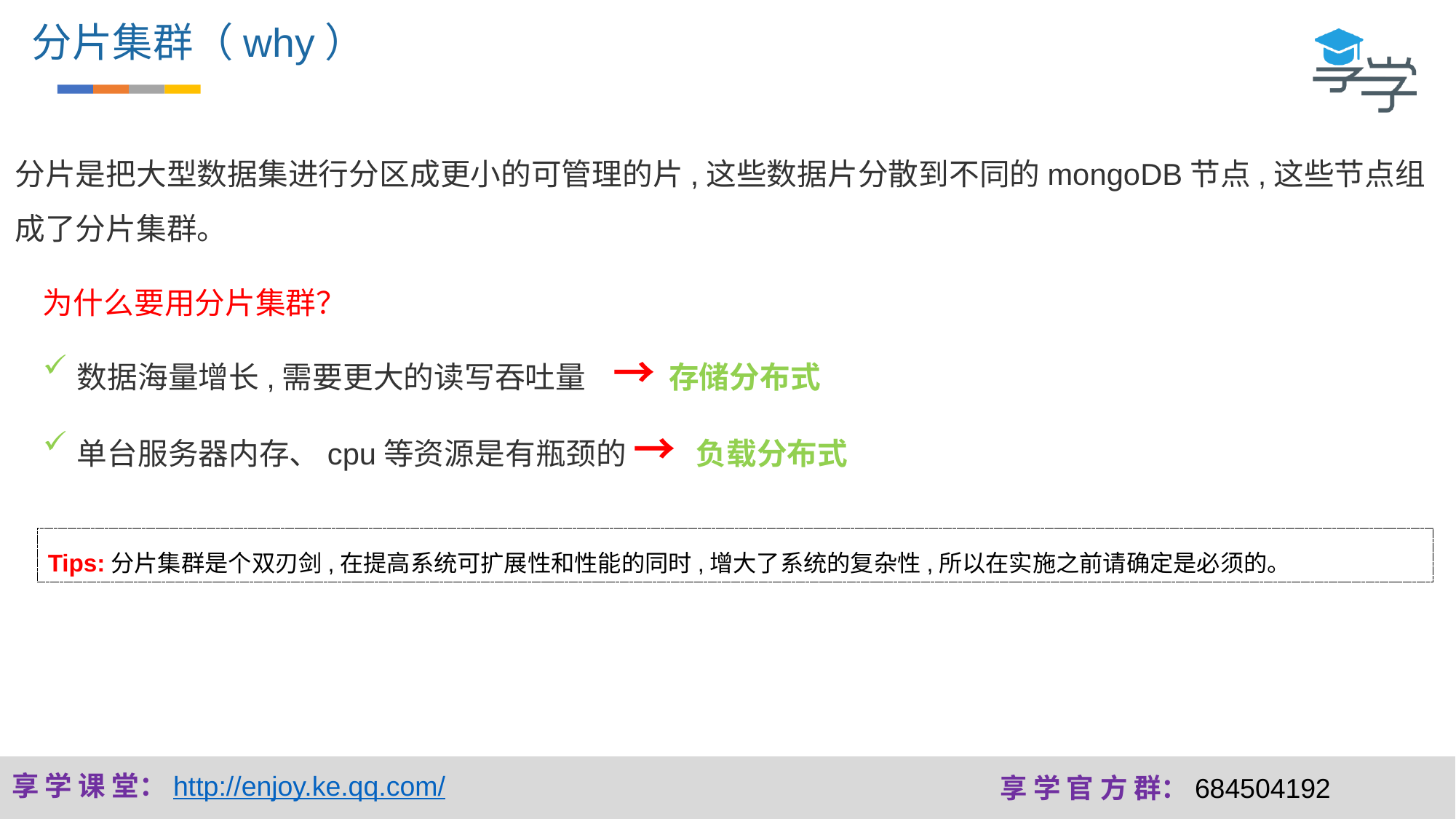

分片集群（why）

分片是把大型数据集进行分区成更小的可管理的片,这些数据片分散到不同的mongoDB节点,这些节点组成了分片集群。
为什么要用分片集群？
数据海量增长,需要更大的读写吞吐量    →  存储分布式
单台服务器内存、cpu等资源是有瓶颈的 →   负载分布式
Tips:分片集群是个双刃剑,在提高系统可扩展性和性能的同时,增大了系统的复杂性,所以在实施之前请确定是必须的。